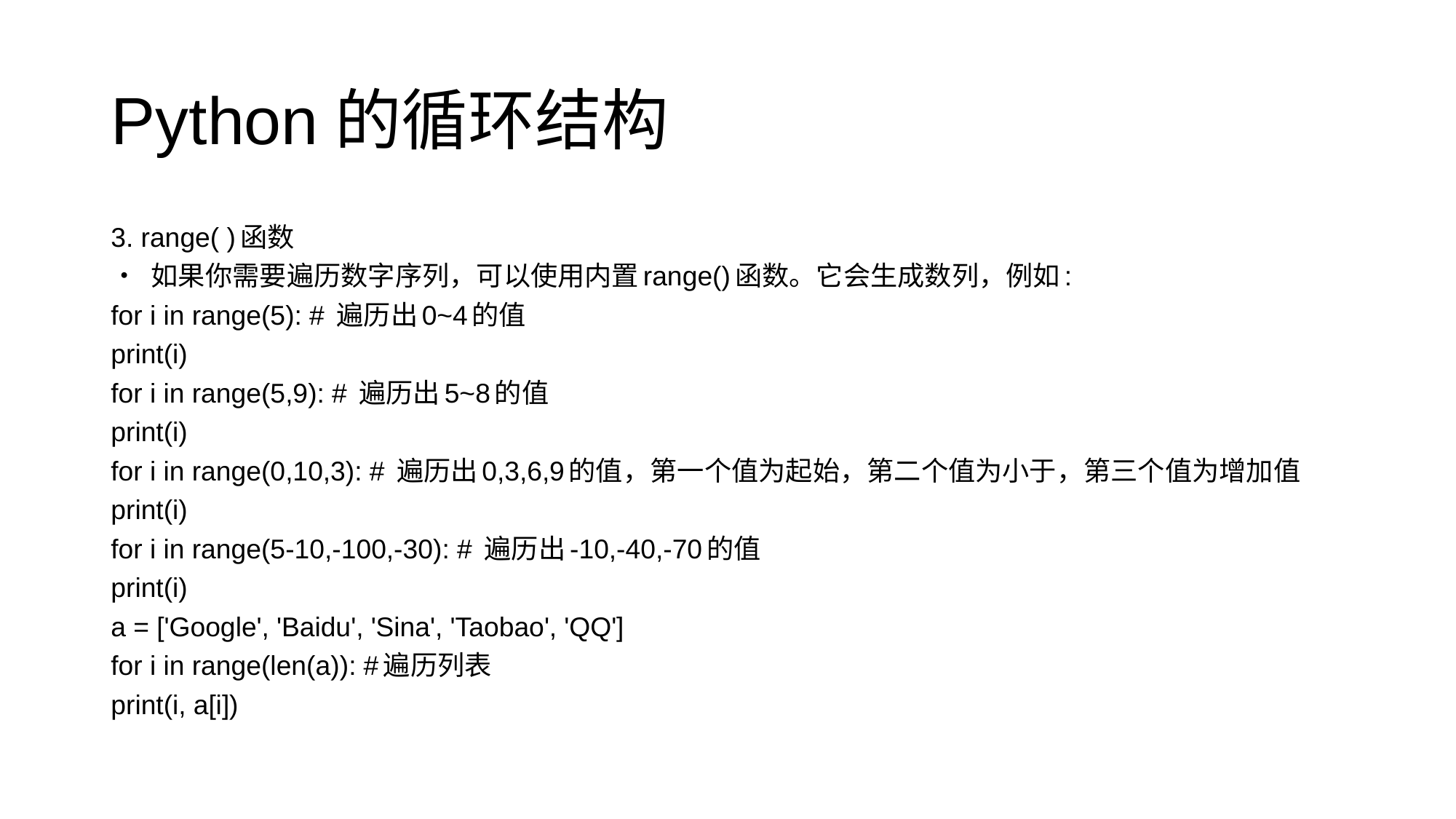

# Python的循环结构
3. range( )函数
•  如果你需要遍历数字序列，可以使用内置range()函数。它会生成数列，例如:
for i in range(5): # 遍历出0~4的值
print(i)
for i in range(5,9): # 遍历出5~8的值
print(i)
for i in range(0,10,3): # 遍历出0,3,6,9的值，第一个值为起始，第二个值为小于，第三个值为增加值
print(i)
for i in range(5-10,-100,-30): # 遍历出-10,-40,-70的值
print(i)
a = ['Google', 'Baidu', 'Sina', 'Taobao', 'QQ']
for i in range(len(a)): #遍历列表
print(i, a[i])